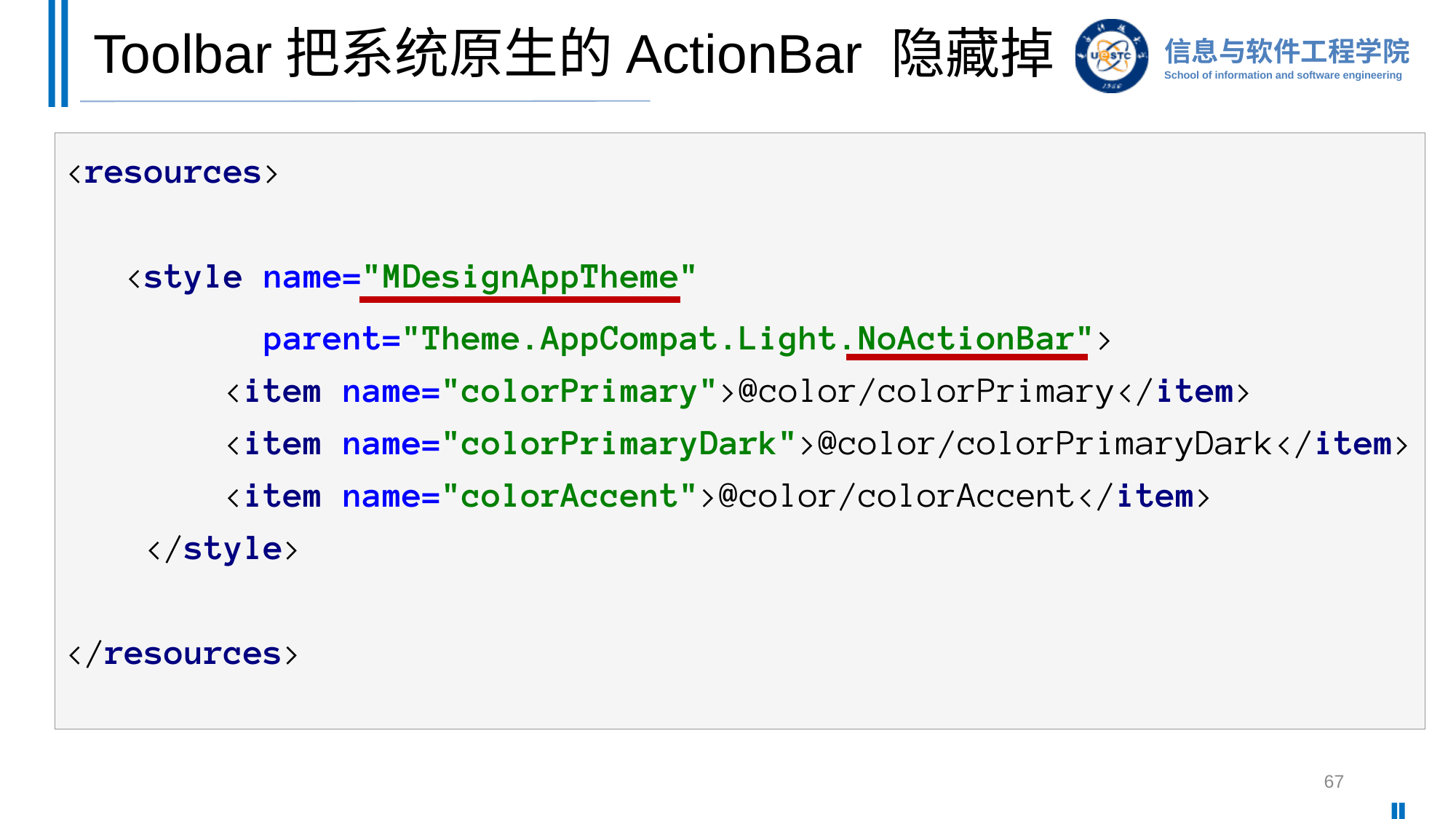

# Toolbar把系统原生的ActionBar 隐藏掉
<resources>
   <style name="MDesignAppTheme"
          parent="Theme.AppCompat.Light.NoActionBar">
        <item name="colorPrimary">@color/colorPrimary</item>
        <item name="colorPrimaryDark">@color/colorPrimaryDark</item>
        <item name="colorAccent">@color/colorAccent</item>
    </style>
</resources>
67